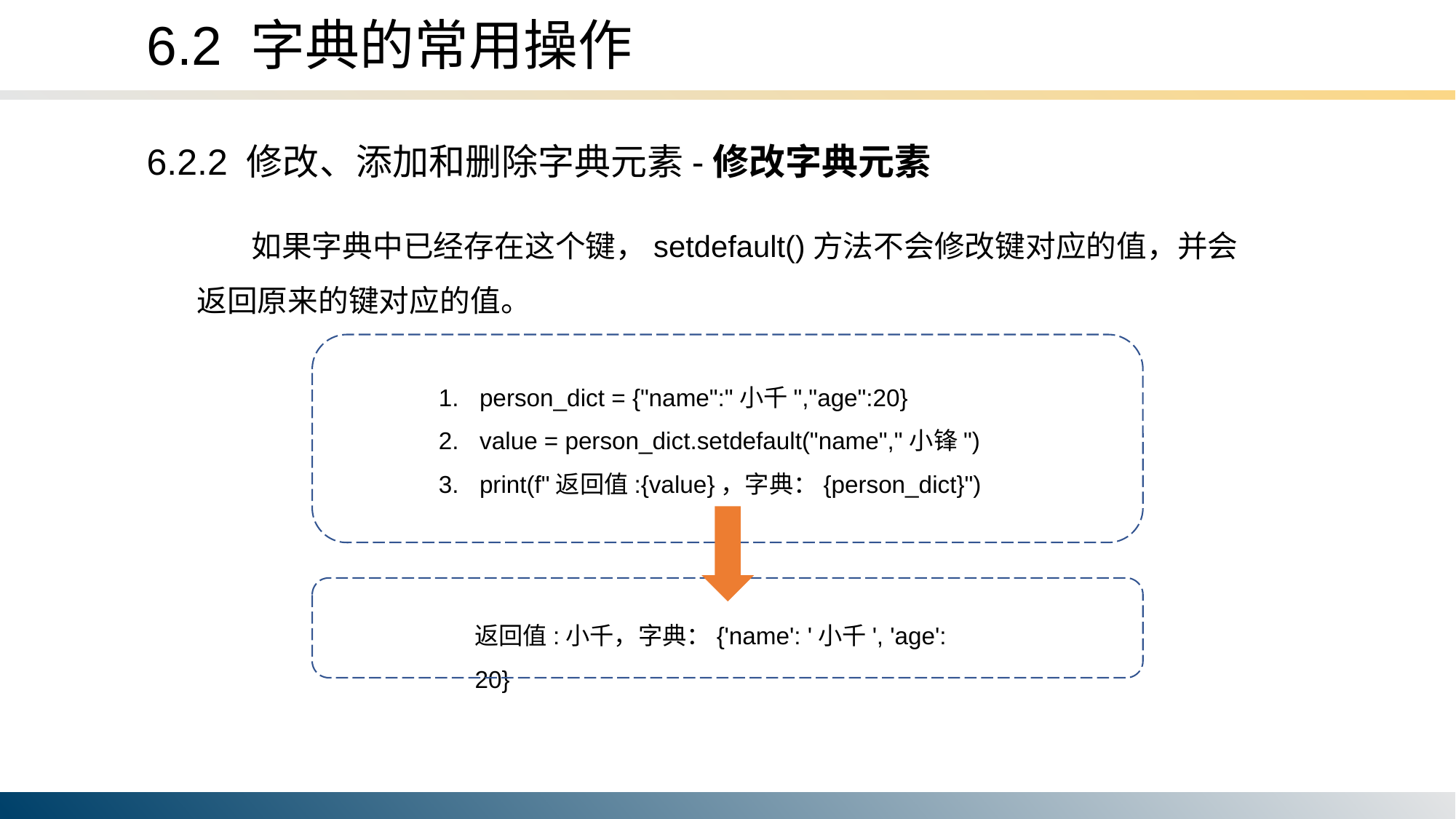

6.2 字典的常用操作
6.2.2 修改、添加和删除字典元素-修改字典元素
如果字典中已经存在这个键，setdefault()方法不会修改键对应的值，并会返回原来的键对应的值。

person_dict = {"name":"小千","age":20}
value = person_dict.setdefault("name","小锋")
print(f"返回值:{value}，字典：{person_dict}")

返回值:小千，字典：{'name': '小千', 'age': 20}